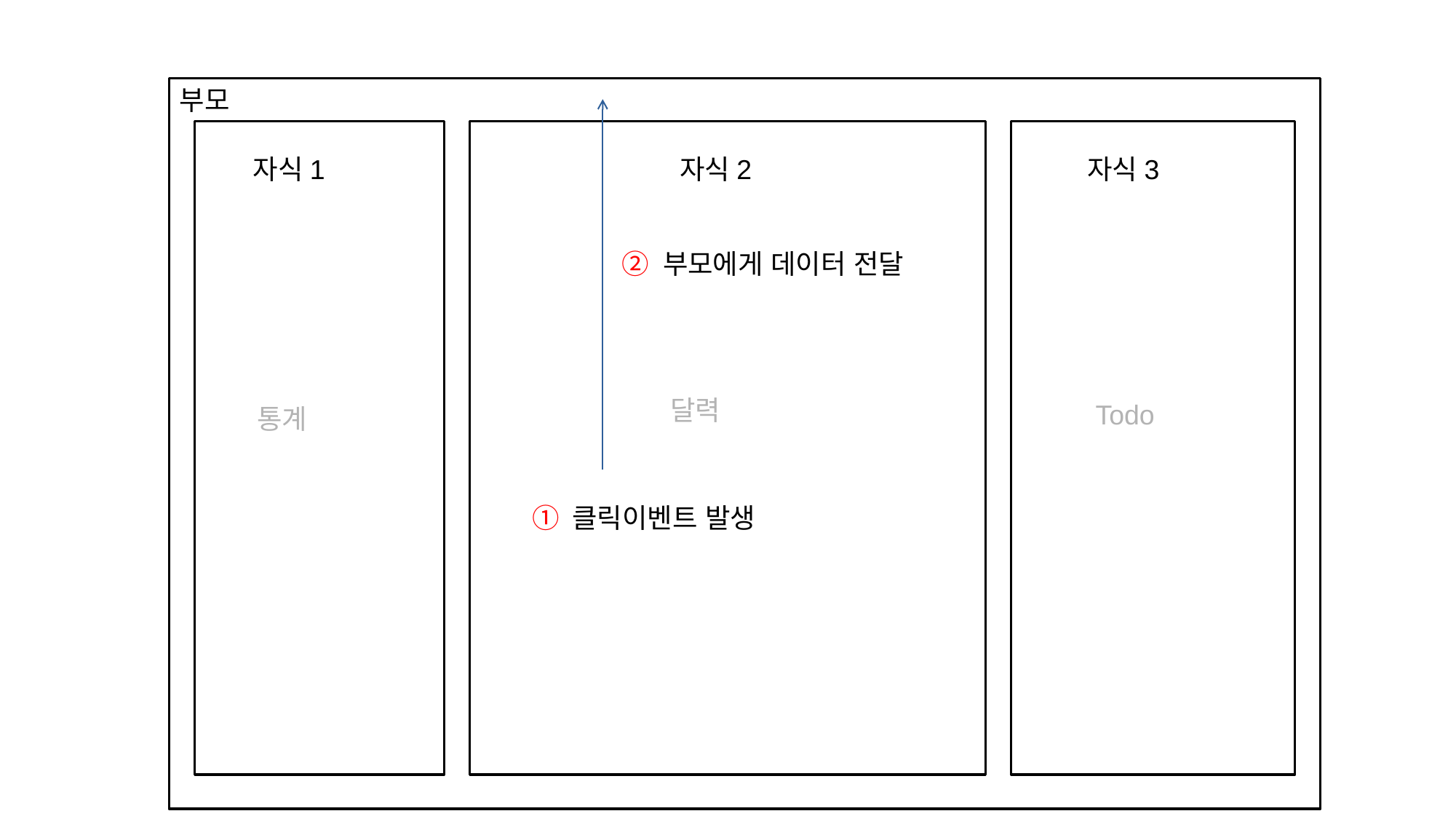

부모

자식1
자식2
자식3

② 부모에게 데이터 전달

달력
Todo
통계
① 클릭이벤트 발생